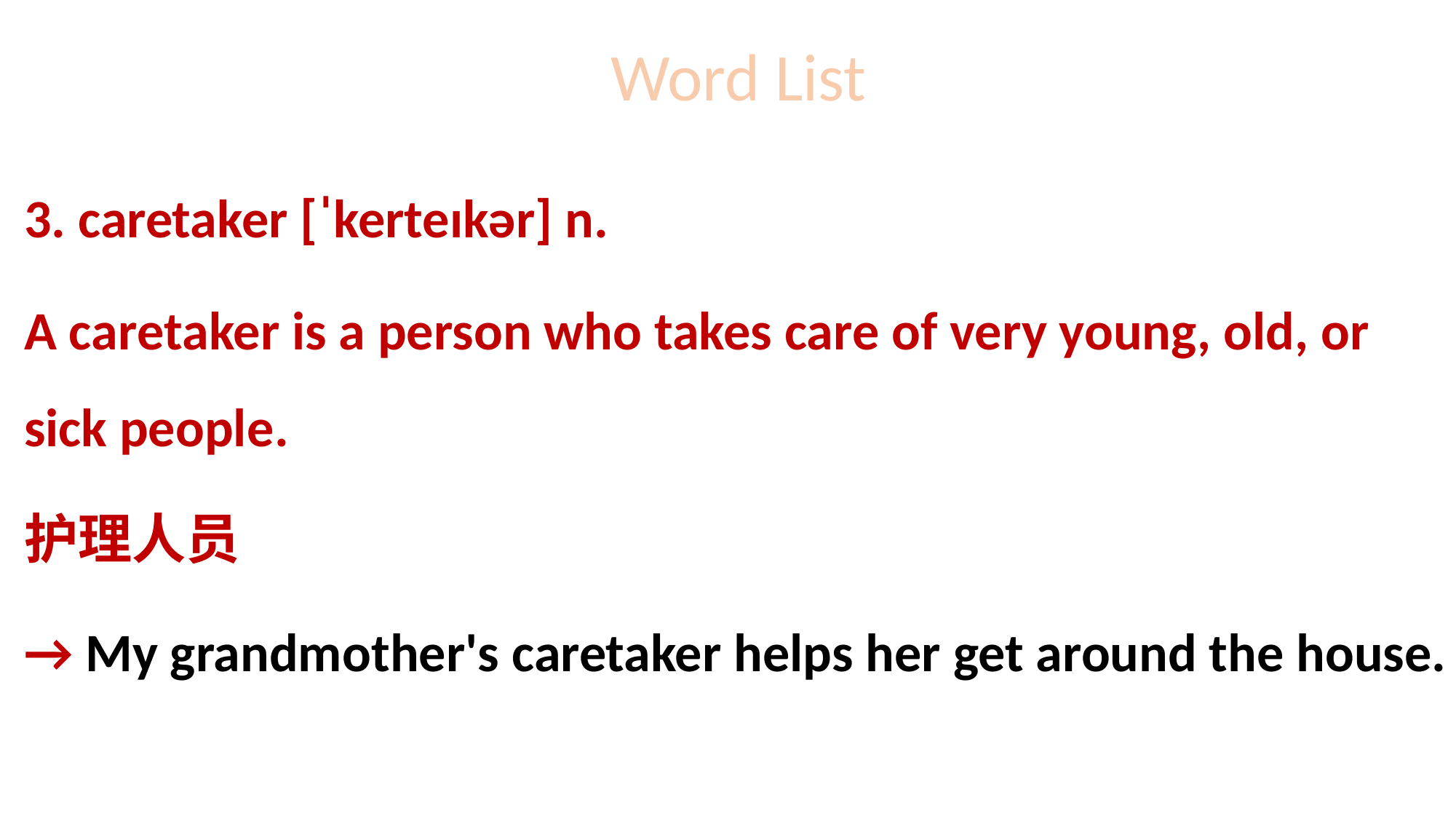

# Word List
3. caretaker [ˈkerteɪkər] n.
A caretaker is a person who takes care of very young, old, or sick people.
护理人员
→ My grandmother's caretaker helps her get around the house.